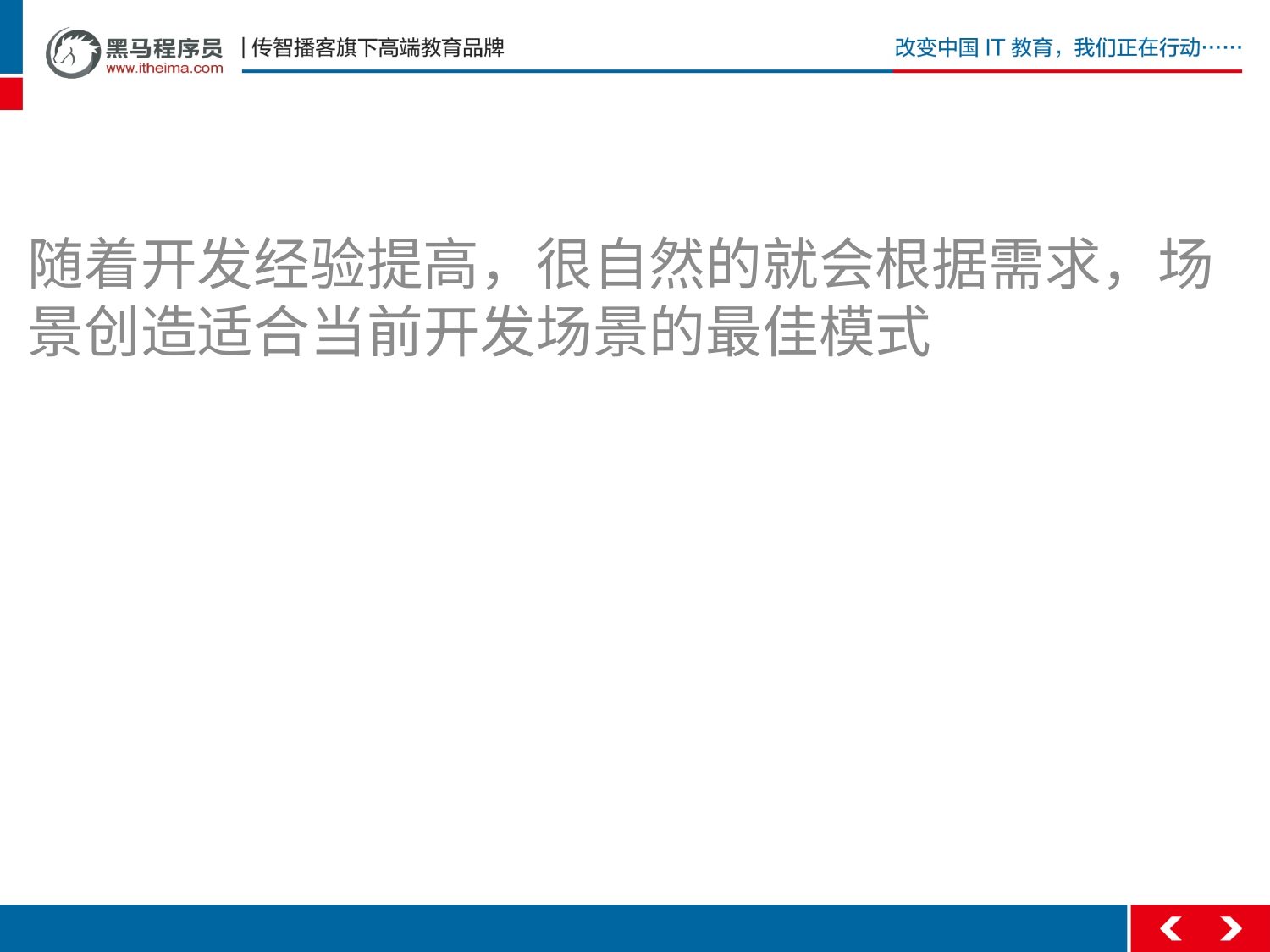

#
随着开发经验提高，很自然的就会根据需求，场景创造适合当前开发场景的最佳模式